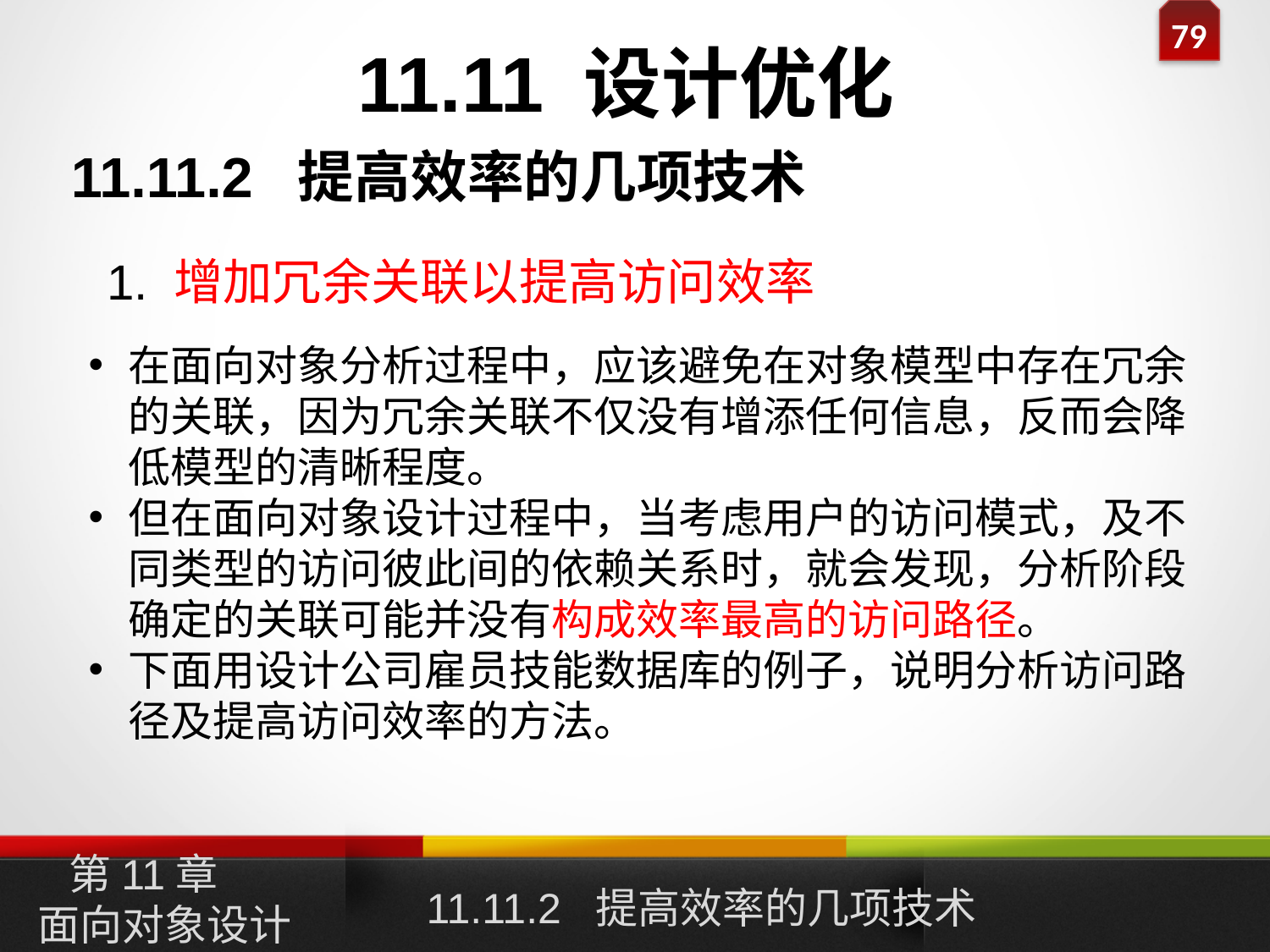

# 11.11 设计优化
11.11.2  提高效率的几项技术
1. 增加冗余关联以提高访问效率
在面向对象分析过程中，应该避免在对象模型中存在冗余的关联，因为冗余关联不仅没有增添任何信息，反而会降低模型的清晰程度。
但在面向对象设计过程中，当考虑用户的访问模式，及不同类型的访问彼此间的依赖关系时，就会发现，分析阶段确定的关联可能并没有构成效率最高的访问路径。
下面用设计公司雇员技能数据库的例子，说明分析访问路径及提高访问效率的方法。
11.11.2  提高效率的几项技术